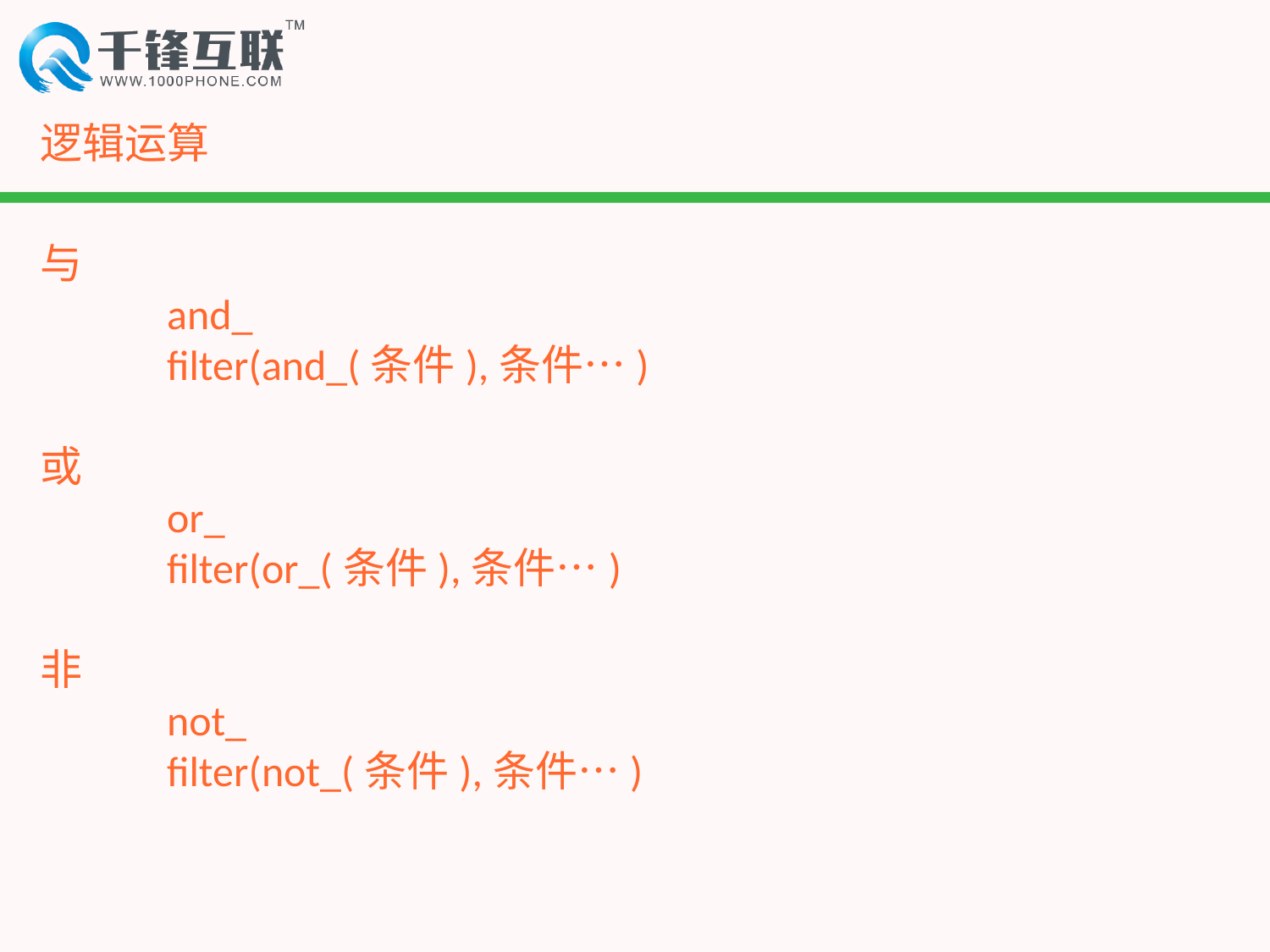

# 逻辑运算
与
	and_
	filter(and_(条件),条件…)

或
	or_
	filter(or_(条件),条件…)

非
	not_
	filter(not_(条件),条件…)